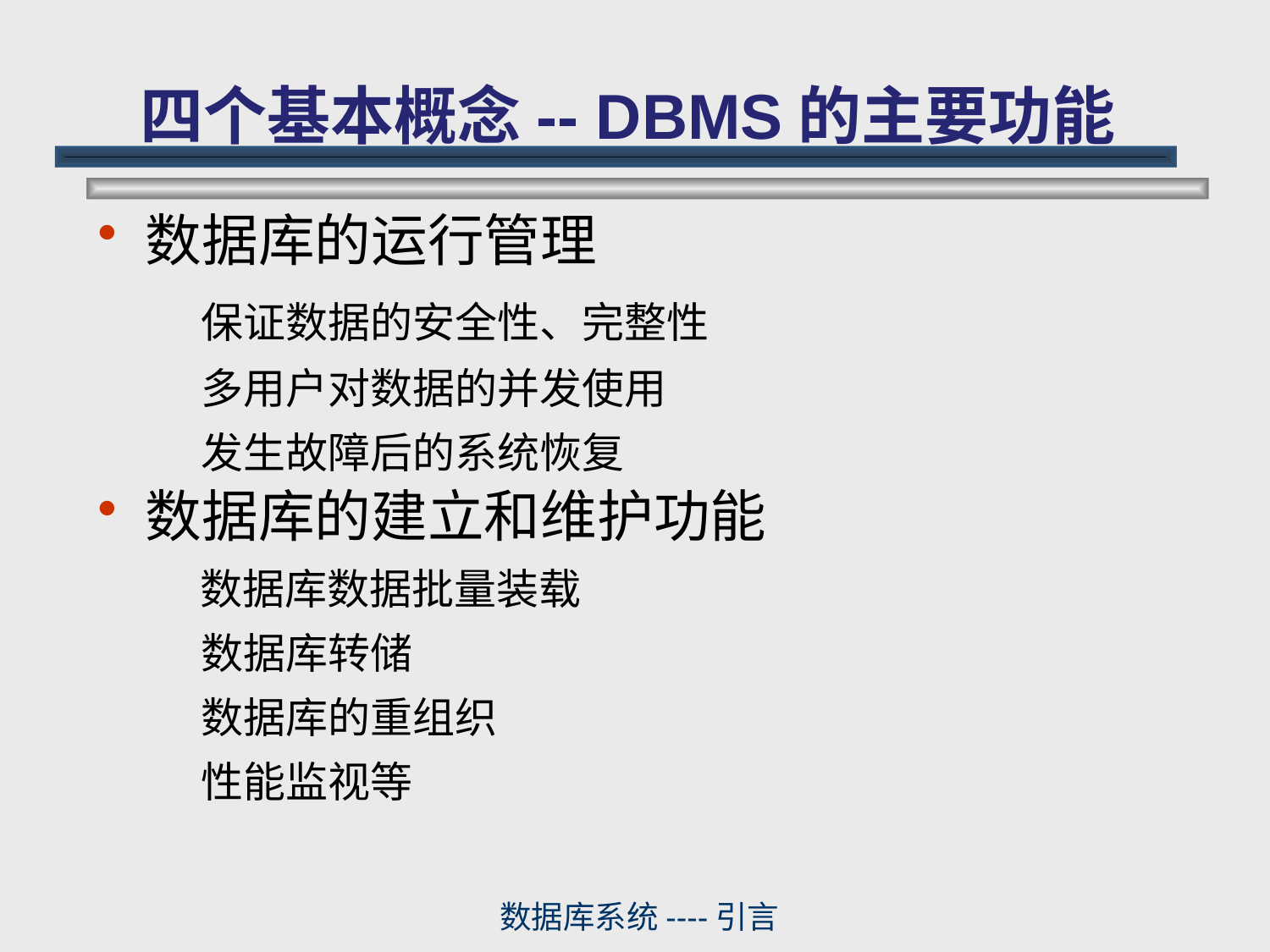

# 四个基本概念-- DBMS的主要功能
数据库的运行管理
 	保证数据的安全性、完整性
 	多用户对数据的并发使用
 	发生故障后的系统恢复
数据库的建立和维护功能
   数据库数据批量装载
  	数据库转储
  	数据库的重组织
  	性能监视等
数据库系统----引言